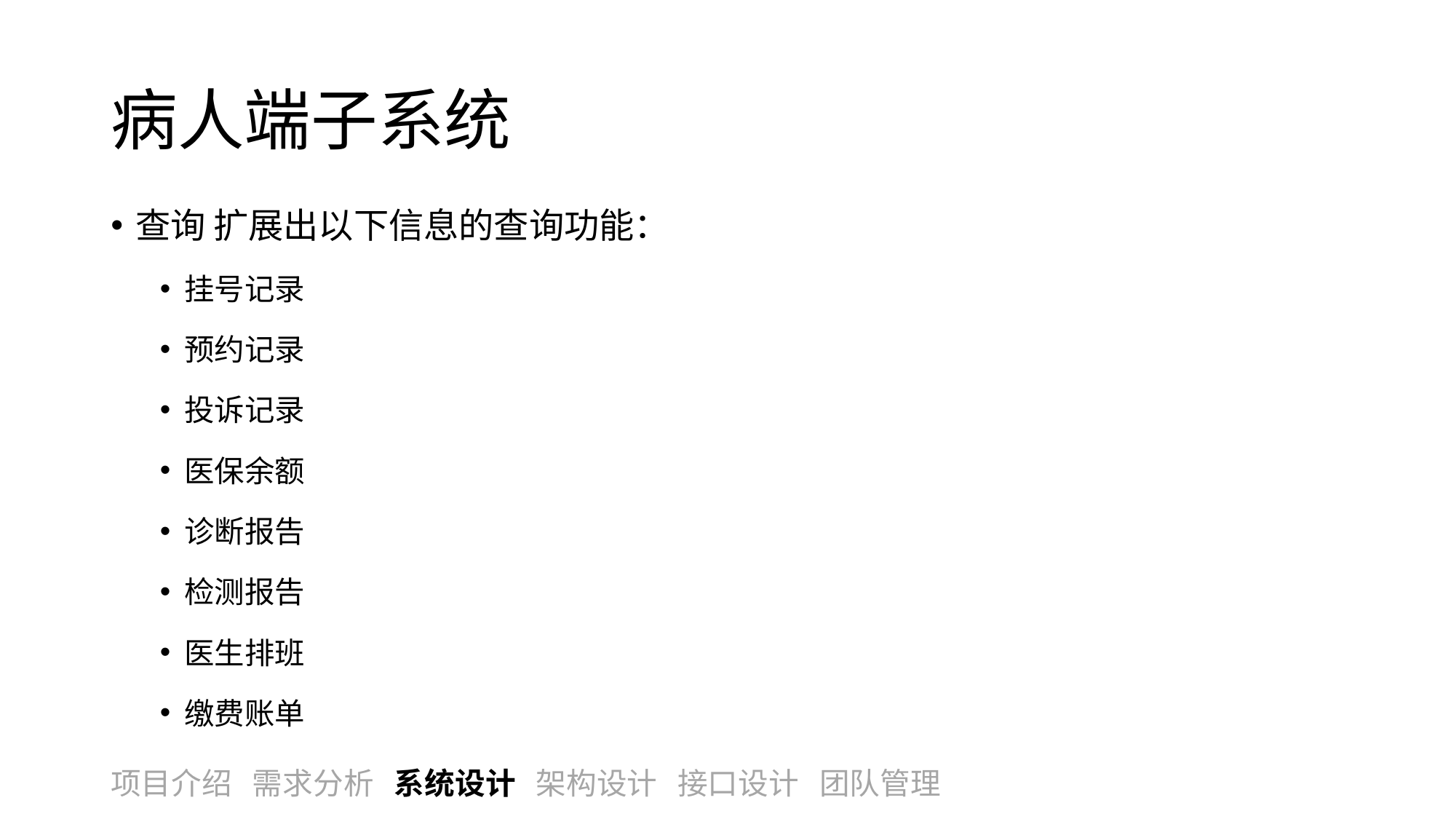

# 病人端子系统
查询 扩展出以下信息的查询功能：
挂号记录
预约记录
投诉记录
医保余额
诊断报告
检测报告
医生排班
缴费账单